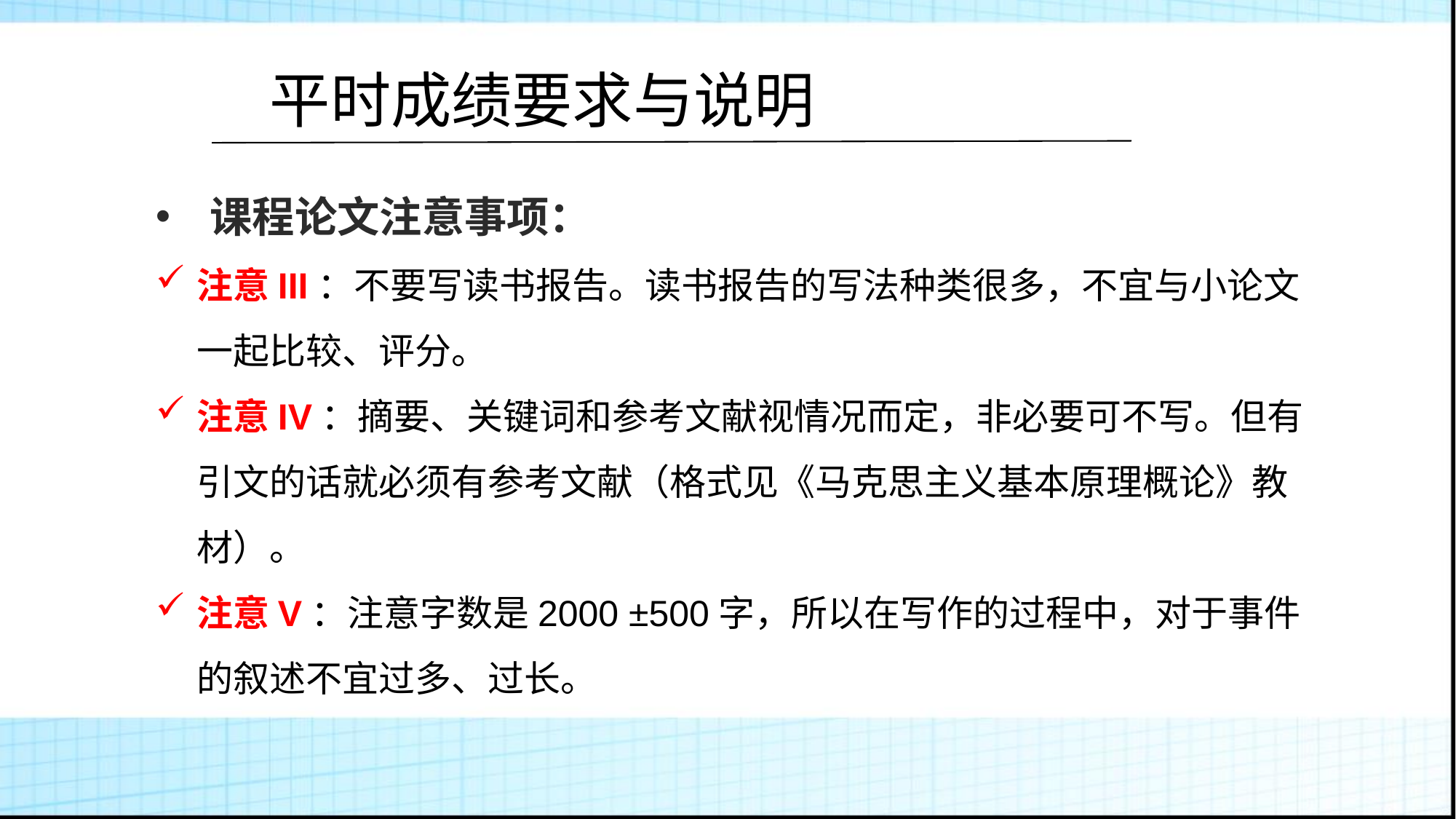

平时成绩要求与说明
课程论文注意事项：
注意III：不要写读书报告。读书报告的写法种类很多，不宜与小论文一起比较、评分。
注意IV：摘要、关键词和参考文献视情况而定，非必要可不写。但有引文的话就必须有参考文献（格式见《马克思主义基本原理概论》教材）。
注意V：注意字数是2000 ±500字，所以在写作的过程中，对于事件的叙述不宜过多、过长。